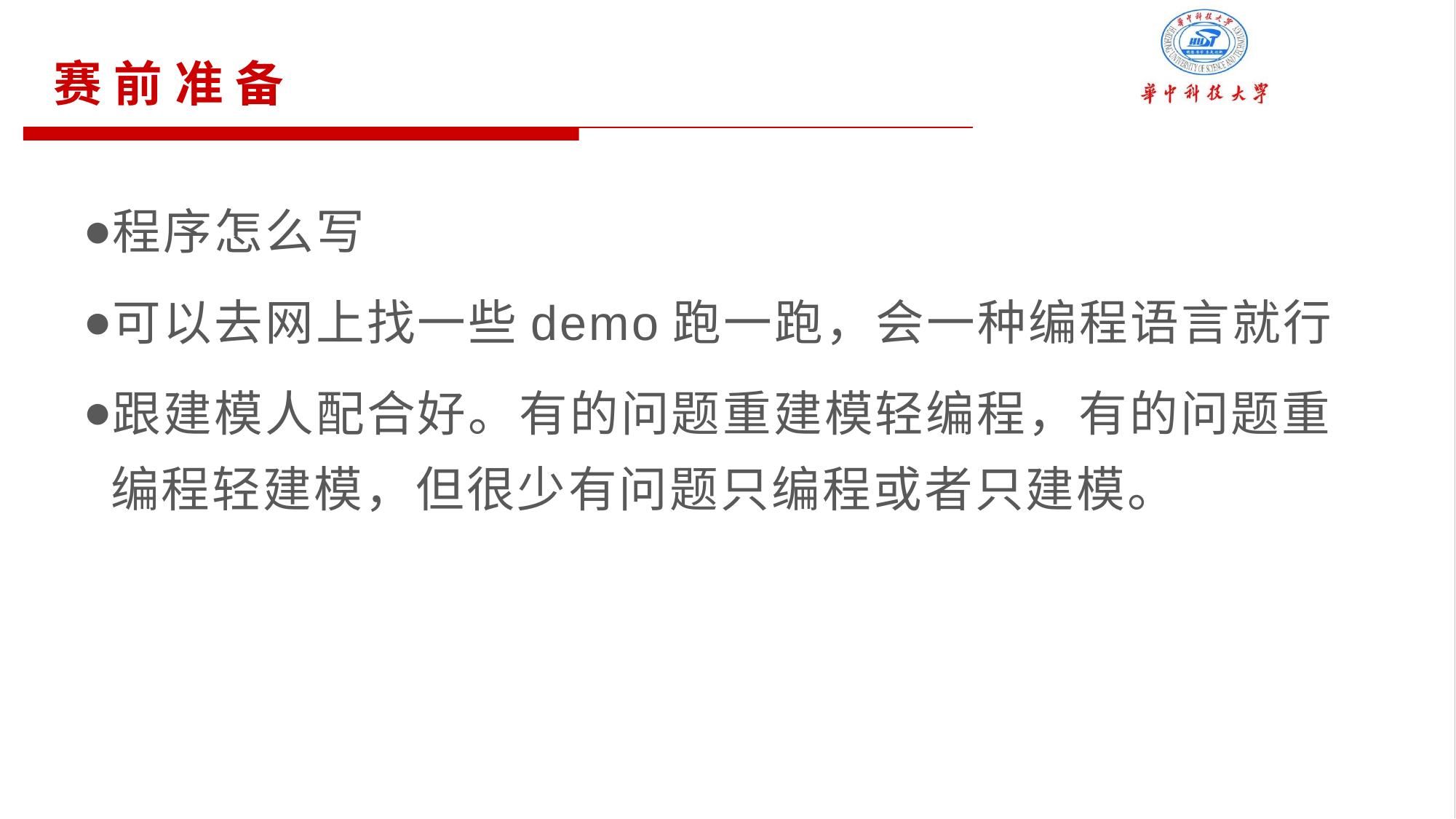

赛前准备

程序怎么写
可以去网上找一些demo跑一跑，会一种编程语言就行
跟建模人配合好。有的问题重建模轻编程，有的问题重编程轻建模，但很少有问题只编程或者只建模。